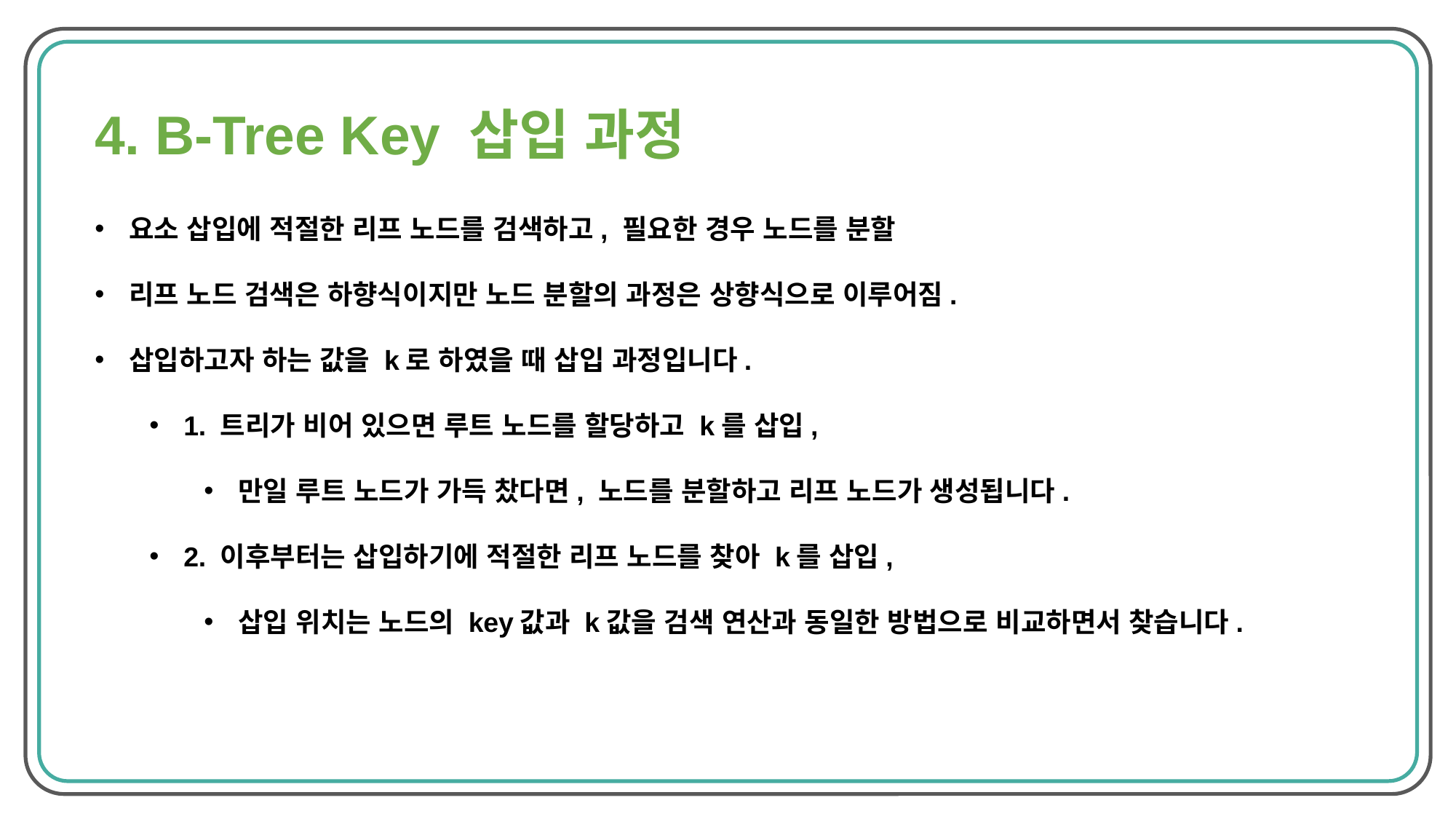

4. B-Tree Key 삽입 과정
요소 삽입에 적절한 리프 노드를 검색하고, 필요한 경우 노드를 분할
리프 노드 검색은 하향식이지만 노드 분할의 과정은 상향식으로 이루어짐.
삽입하고자 하는 값을 k로 하였을 때 삽입 과정입니다.
1. 트리가 비어 있으면 루트 노드를 할당하고 k를 삽입,
만일 루트 노드가 가득 찼다면, 노드를 분할하고 리프 노드가 생성됩니다.
2. 이후부터는 삽입하기에 적절한 리프 노드를 찾아 k를 삽입,
삽입 위치는 노드의 key값과 k값을 검색 연산과 동일한 방법으로 비교하면서 찾습니다.